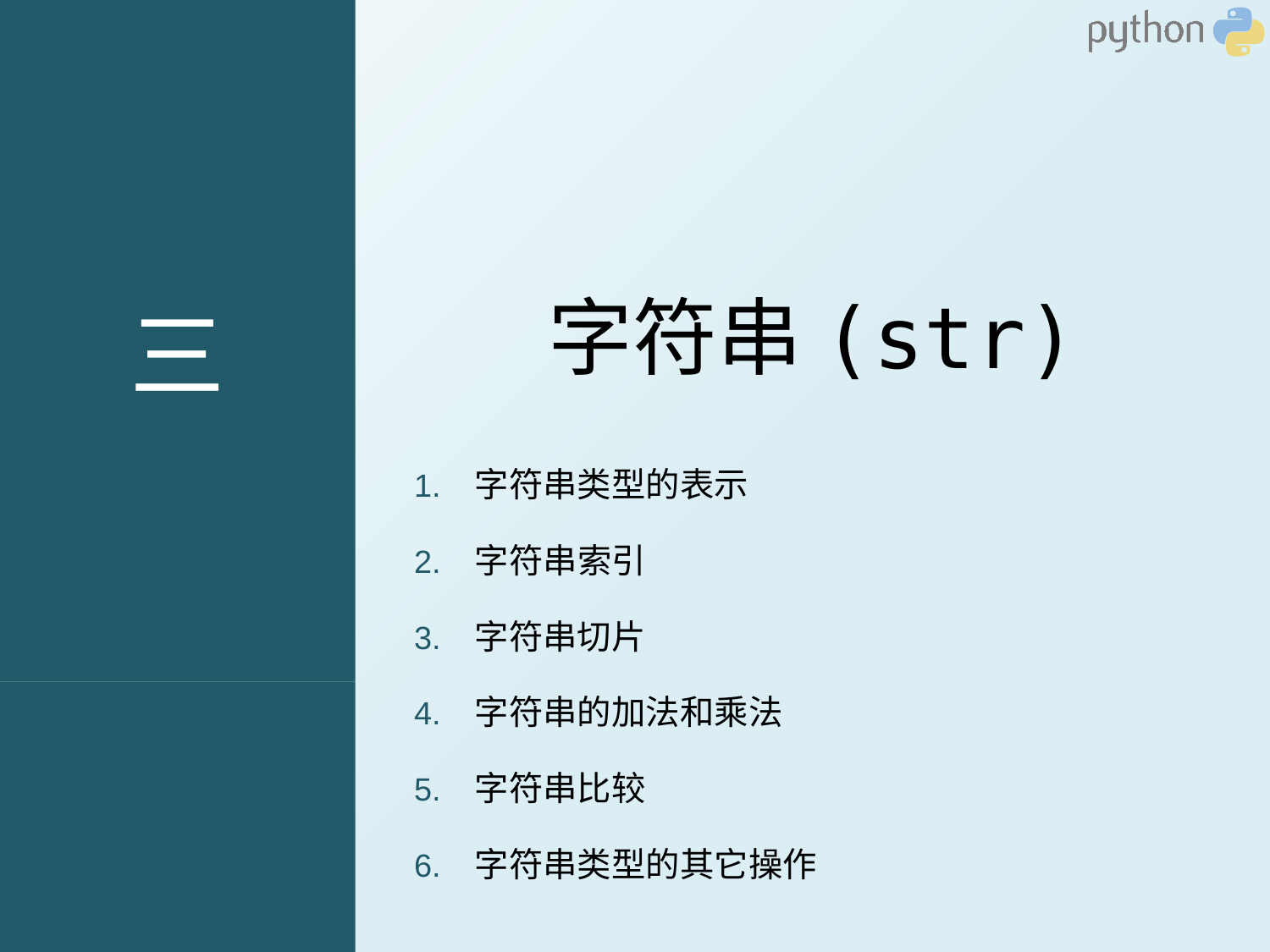

三
# 字符串(str)
字符串类型的表示
字符串索引
字符串切片
字符串的加法和乘法
字符串比较
字符串类型的其它操作